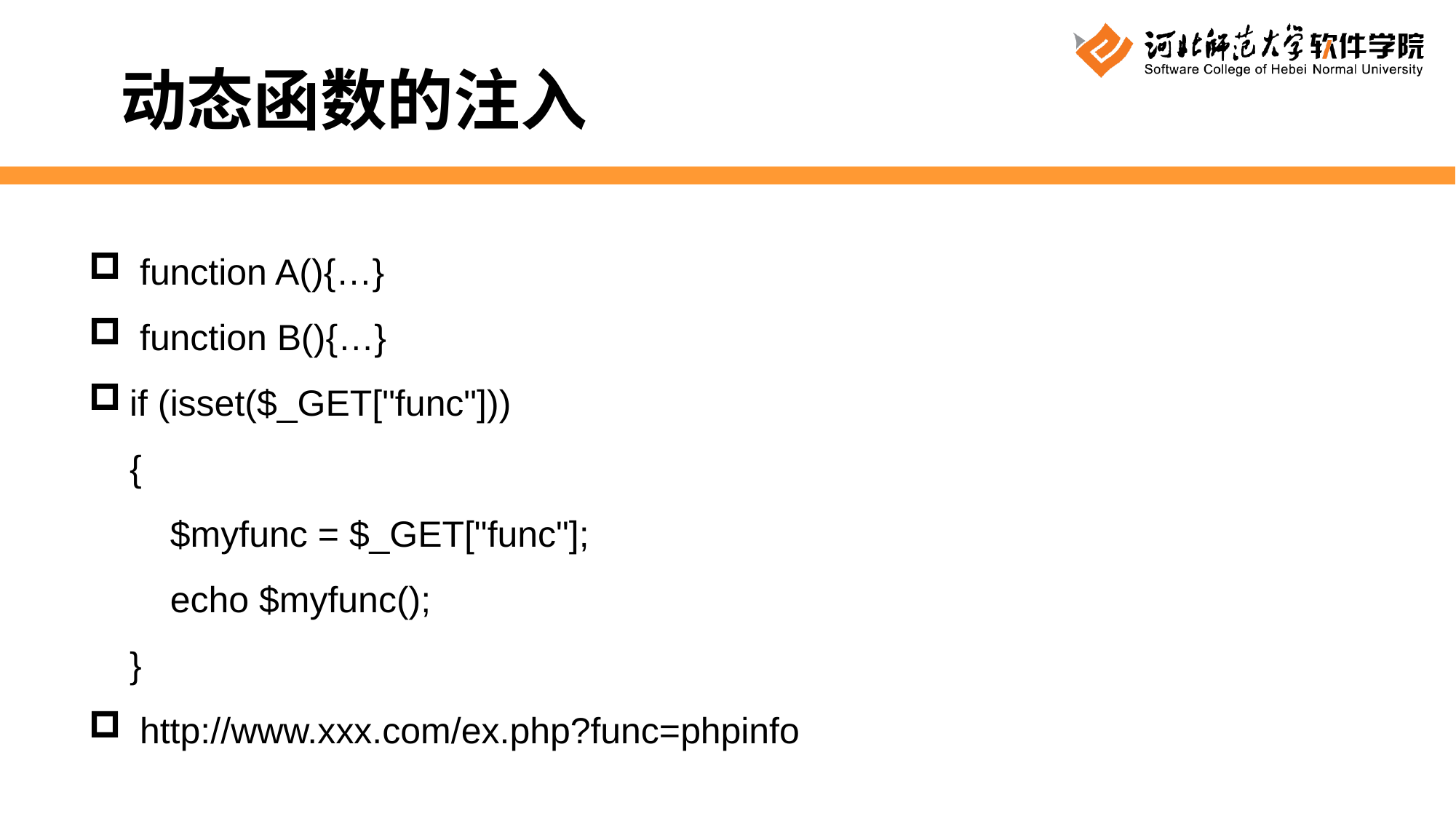

动态函数的注入
 function A(){…}
 function B(){…}
if (isset($_GET["func"]))
	{
        $myfunc = $_GET["func"];
        echo $myfunc();
	}
 http://www.xxx.com/ex.php?func=phpinfo